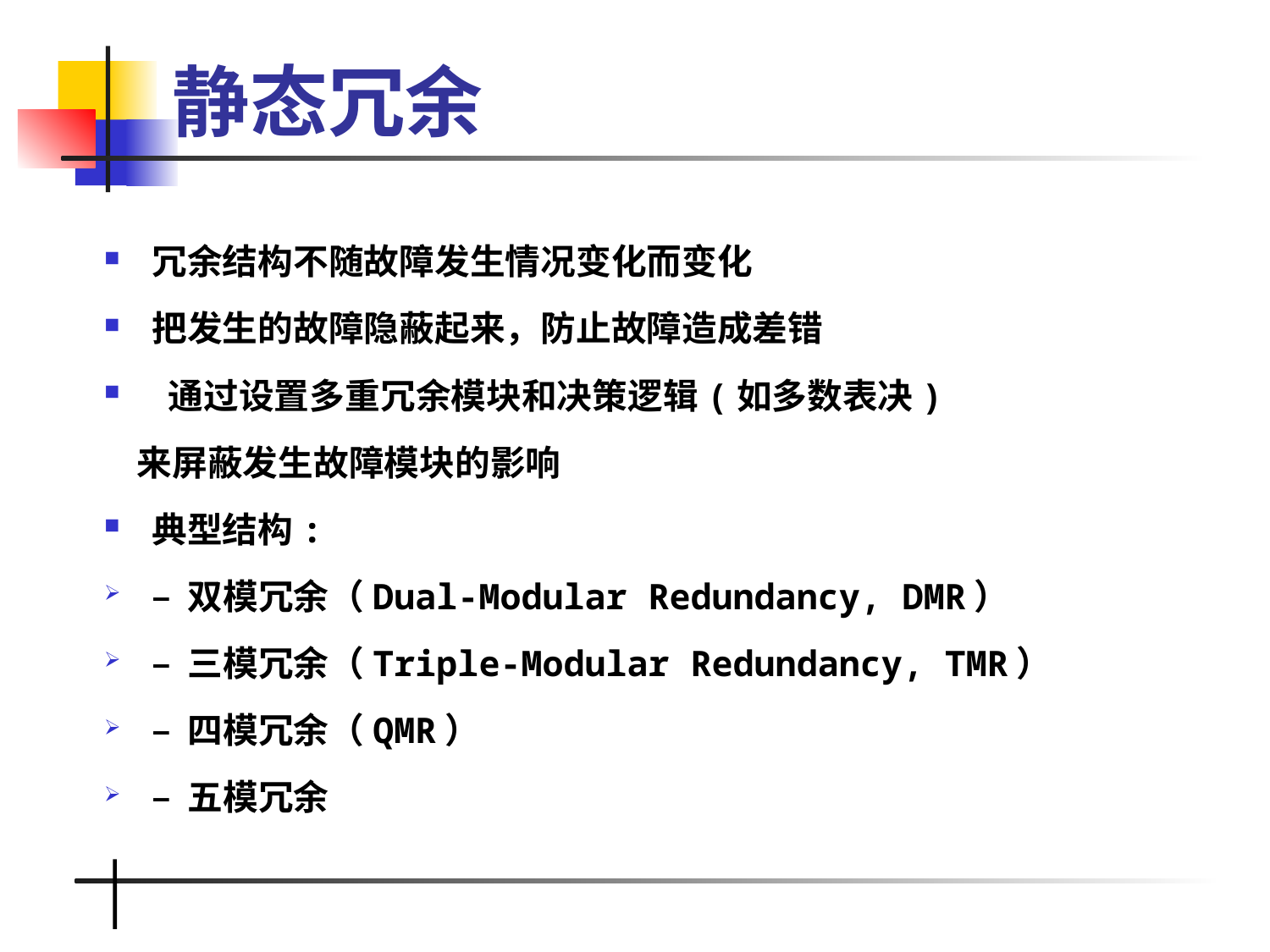

# 静态冗余
冗余结构不随故障发生情况变化而变化
把发生的故障隐蔽起来，防止故障造成差错
 通过设置多重冗余模块和决策逻辑(如多数表决)
   来屏蔽发生故障模块的影响
典型结构:
– 双模冗余（Dual-Modular Redundancy, DMR）
– 三模冗余（Triple-Modular Redundancy, TMR）
– 四模冗余（QMR）
– 五模冗余